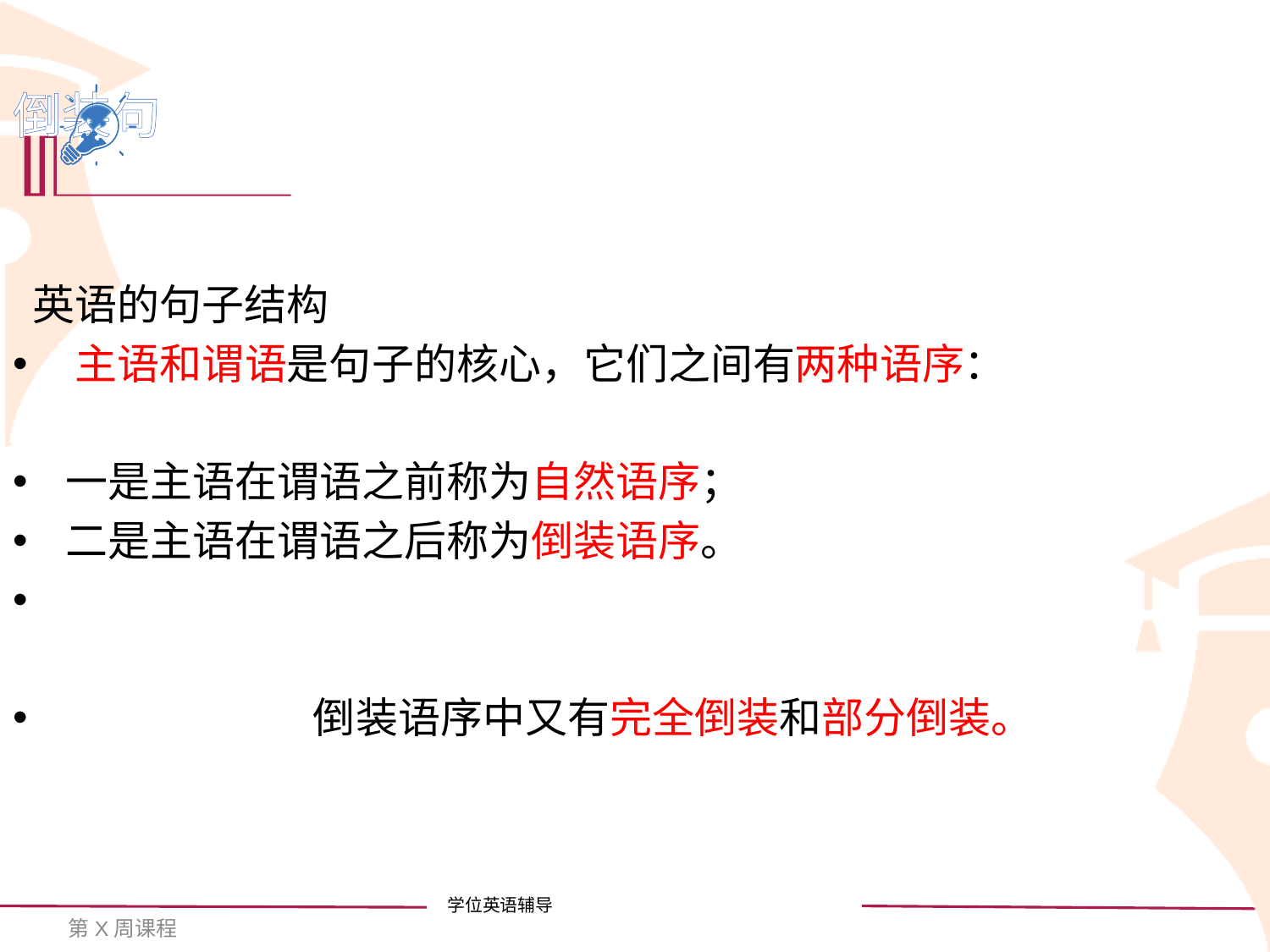

倒装句

 英语的句子结构
   主语和谓语是句子的核心，它们之间有两种语序：

  一是主语在谓语之前称为自然语序；
  二是主语在谓语之后称为倒装语序。

                            倒装语序中又有完全倒装和部分倒装。